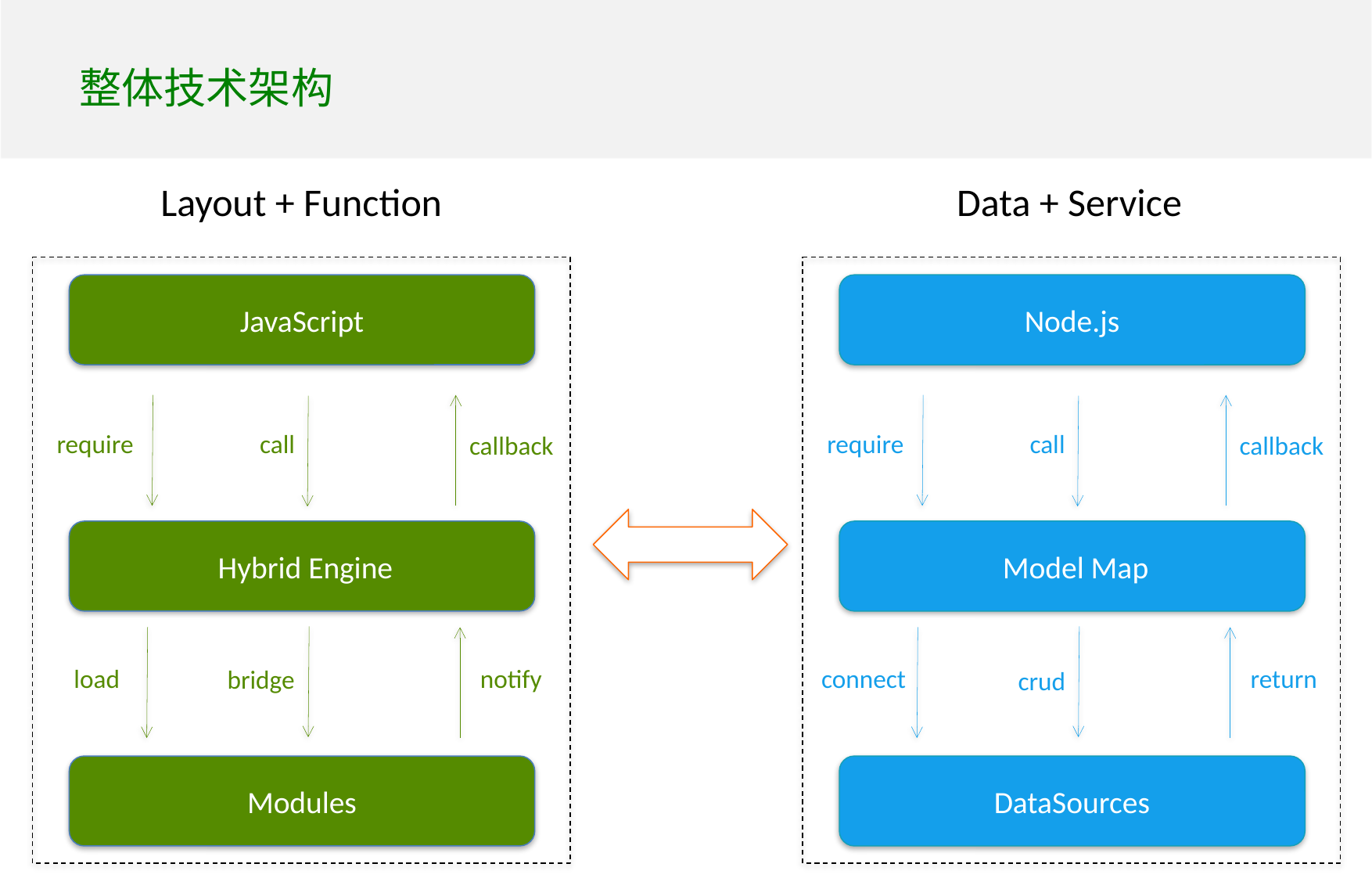

# 整体技术架构
Layout + Function
Data + Service

JavaScript
Node.js
require
require
call
call
callback
callback

 Hybrid Engine
 Model Map
load
notify
connect
return
bridge
crud
Modules
DataSources